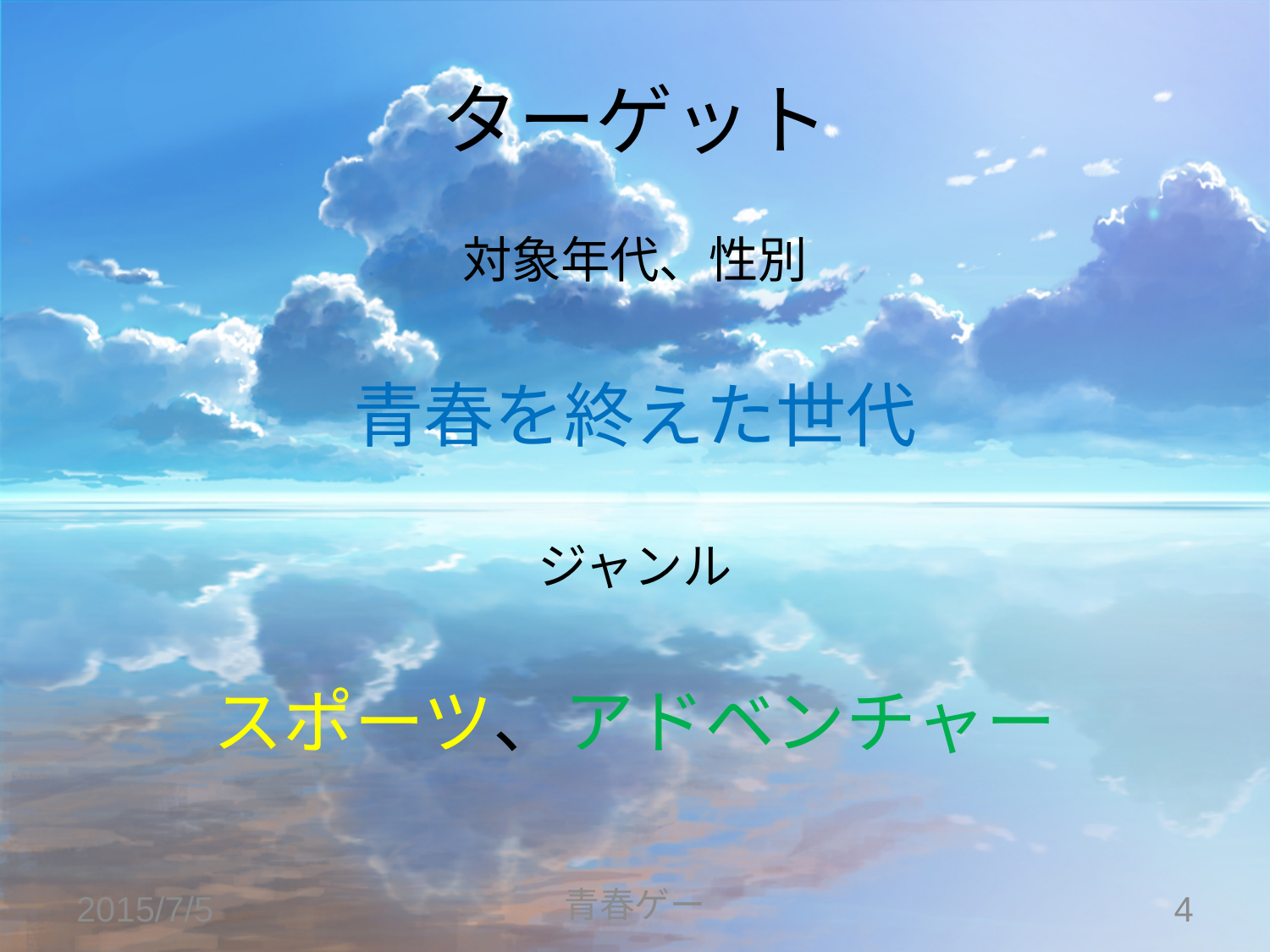

# ターゲット
対象年代、性別

青春を終えた世代

ジャンル

スポーツ、アドベンチャー
2015/7/5
青春ゲー
4